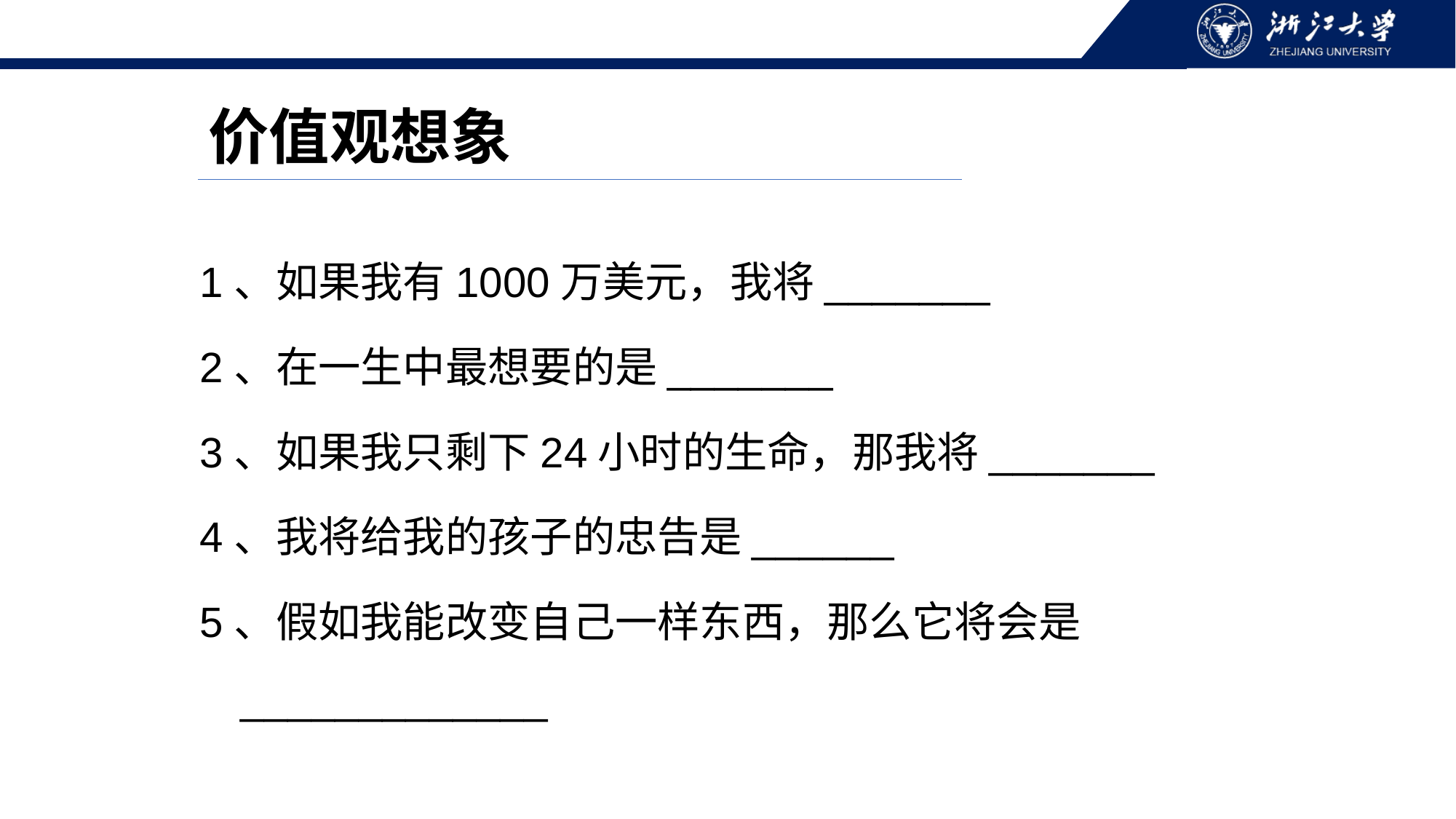

价值观想象
1、如果我有1000万美元，我将_______
2、在一生中最想要的是_______
3、如果我只剩下24小时的生命，那我将_______
4、我将给我的孩子的忠告是______
5、假如我能改变自己一样东西，那么它将会是 _____________